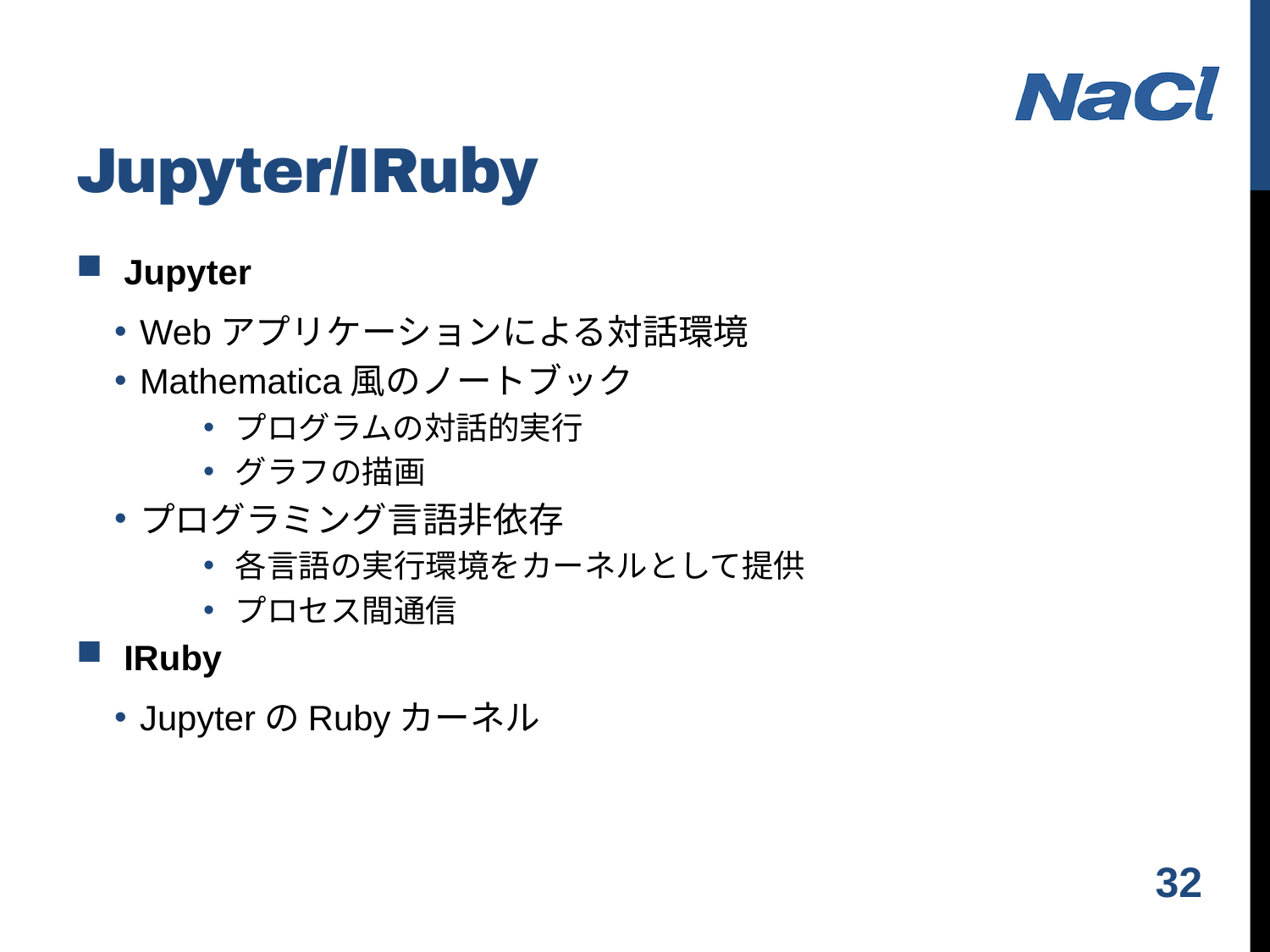

# Jupyter/IRuby
Jupyter
Webアプリケーションによる対話環境
Mathematica風のノートブック
プログラムの対話的実行
グラフの描画
プログラミング言語非依存
各言語の実行環境をカーネルとして提供
プロセス間通信
IRuby
JupyterのRubyカーネル
32